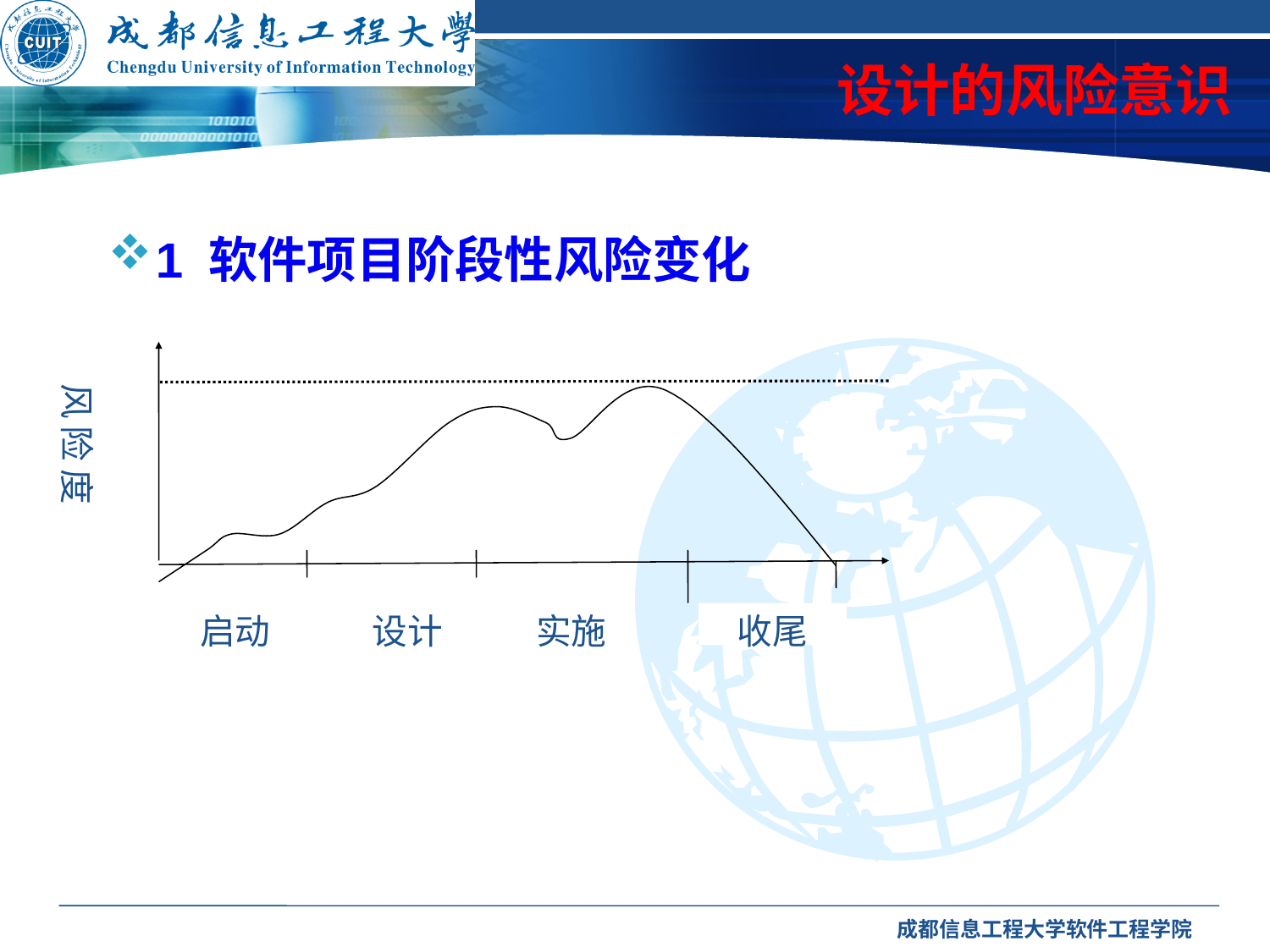

# 设计的风险意识
1 软件项目阶段性风险变化

风 险 度

启动

设计

实施

收尾